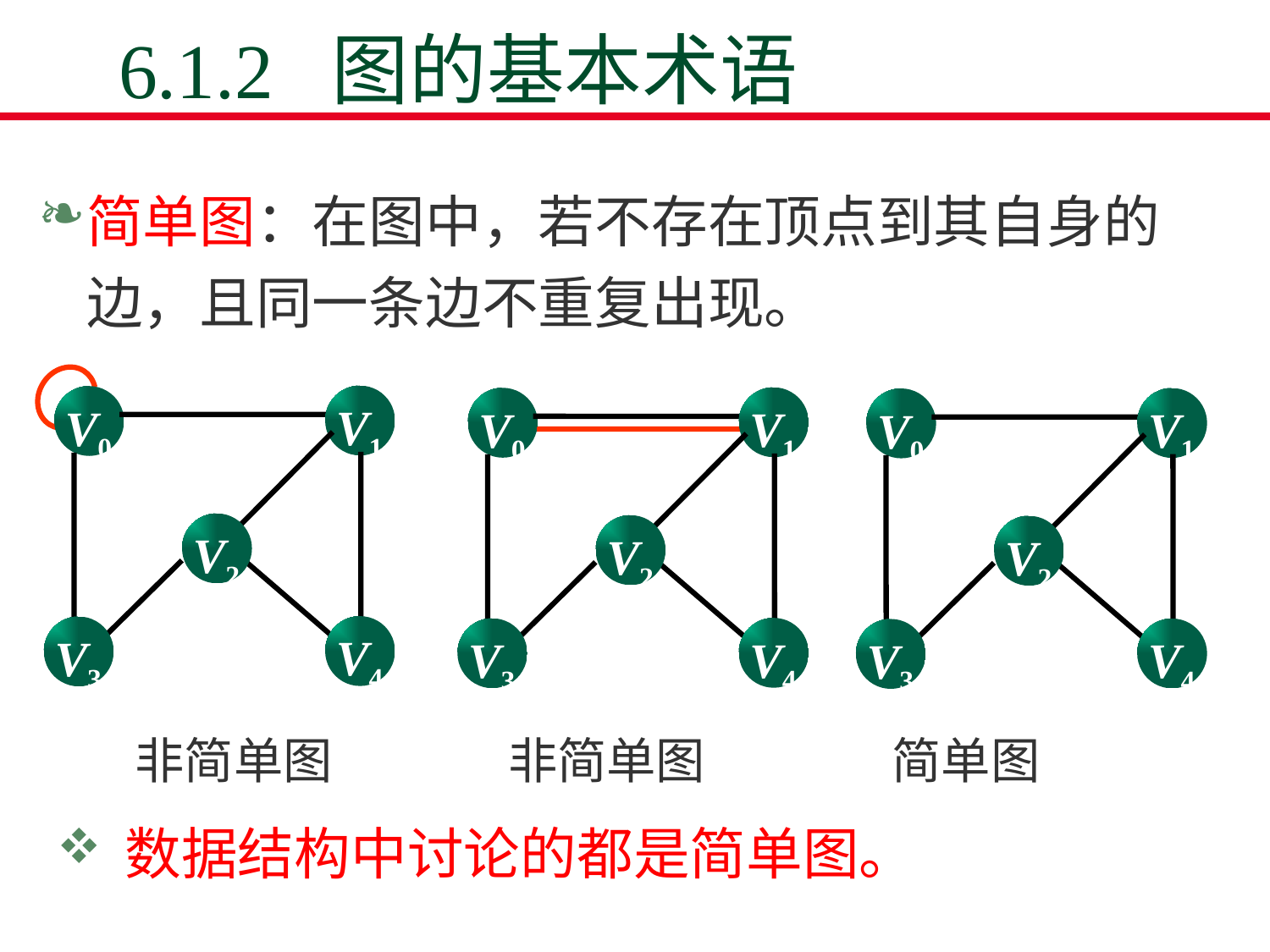

6.1.2  图的基本术语
简单图：在图中，若不存在顶点到其自身的边，且同一条边不重复出现。

V1
V0

V1
V0

V1
V0

V2

V4
V3

V2

V4
V3

V2

V4
V3

非简单图                非简单图                 简单图
 数据结构中讨论的都是简单图。